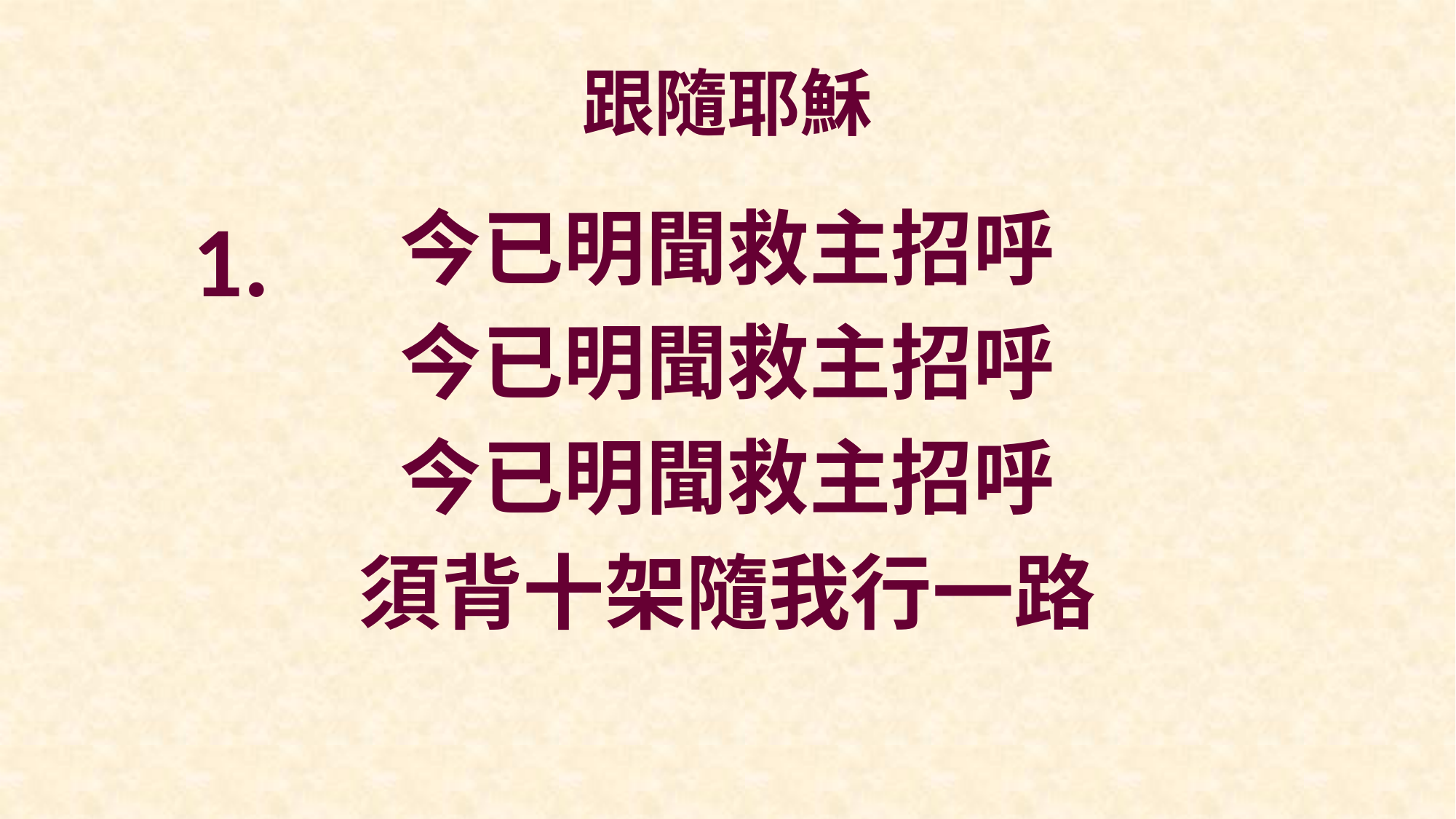

# 跟隨耶穌
今已明聞救主招呼
今已明聞救主招呼
今已明聞救主招呼
須背十架隨我行一路
1.